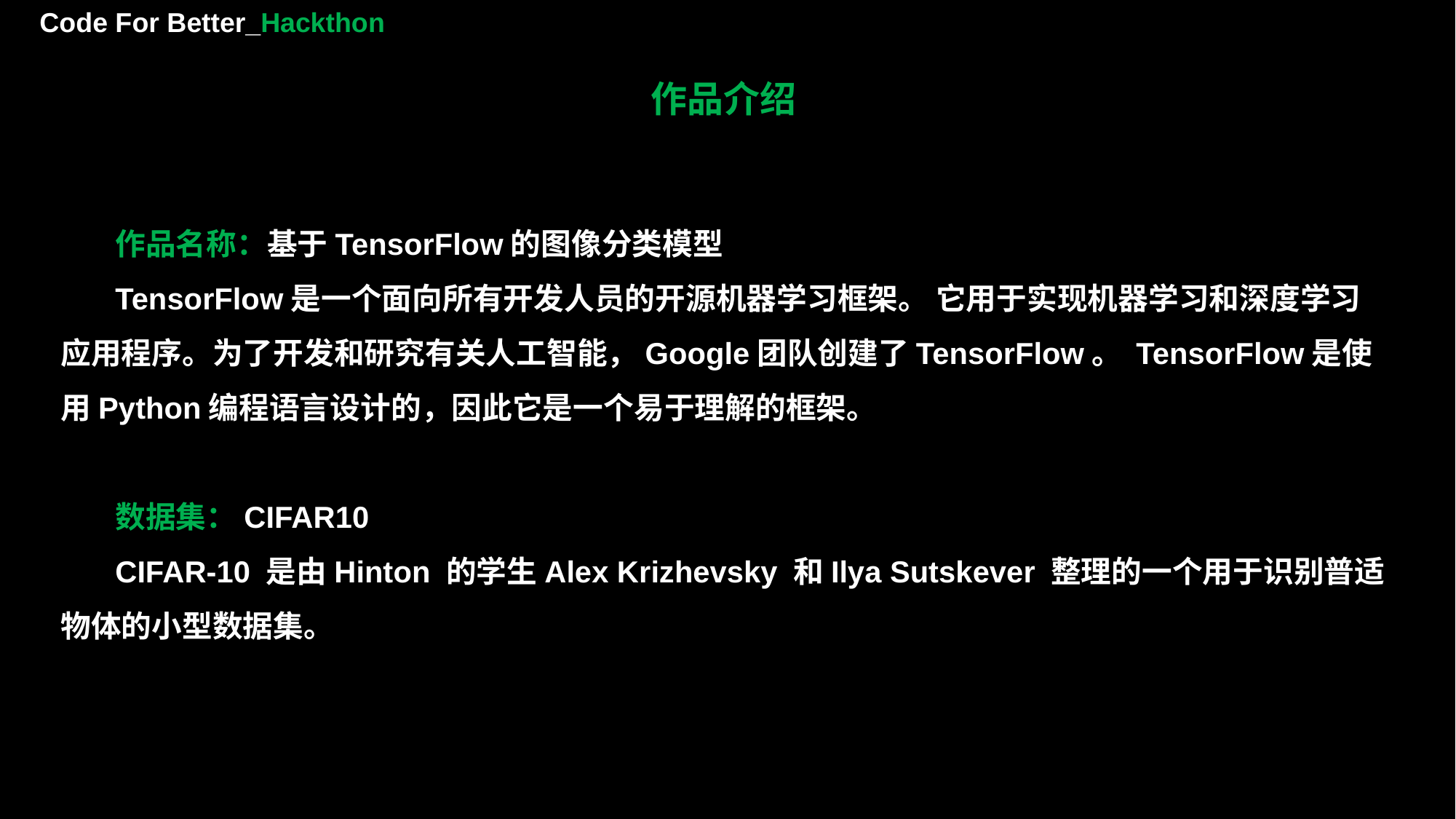

Code For Better_Hackthon
作品介绍

作品名称：基于TensorFlow的图像分类模型
TensorFlow是一个面向所有开发人员的开源机器学习框架。 它用于实现机器学习和深度学习应用程序。为了开发和研究有关人工智能，Google团队创建了TensorFlow。 TensorFlow是使用Python编程语言设计的，因此它是一个易于理解的框架。

数据集：CIFAR10
CIFAR-10 是由Hinton 的学生Alex Krizhevsky 和Ilya Sutskever 整理的一个用于识别普适物体的小型数据集。